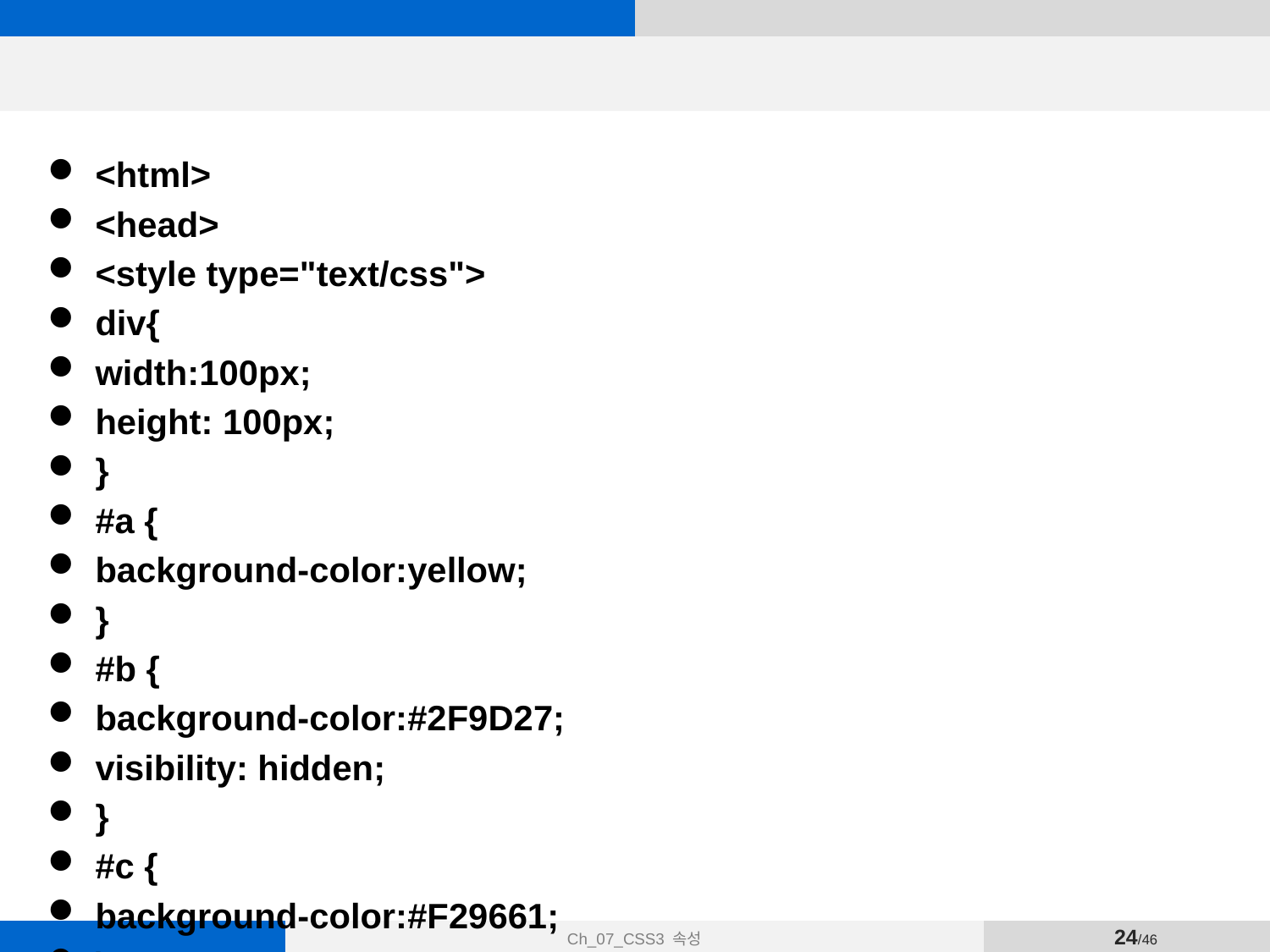

#
<html>
<head>
<style type="text/css">
div{
width:100px;
height: 100px;
}
#a {
background-color:yellow;
}
#b {
background-color:#2F9D27;
visibility: hidden;
}
#c {
background-color:#F29661;
}

</style>
</style>
</head>
<body>

<div id="a">
개나리반
</div>
<div id="b" >
개구리반
</div>
<div id="c">
채송화반
</div>

우리유치원은개나리반, 개구리반, 채송화반이있습니다.
</body>
</html>